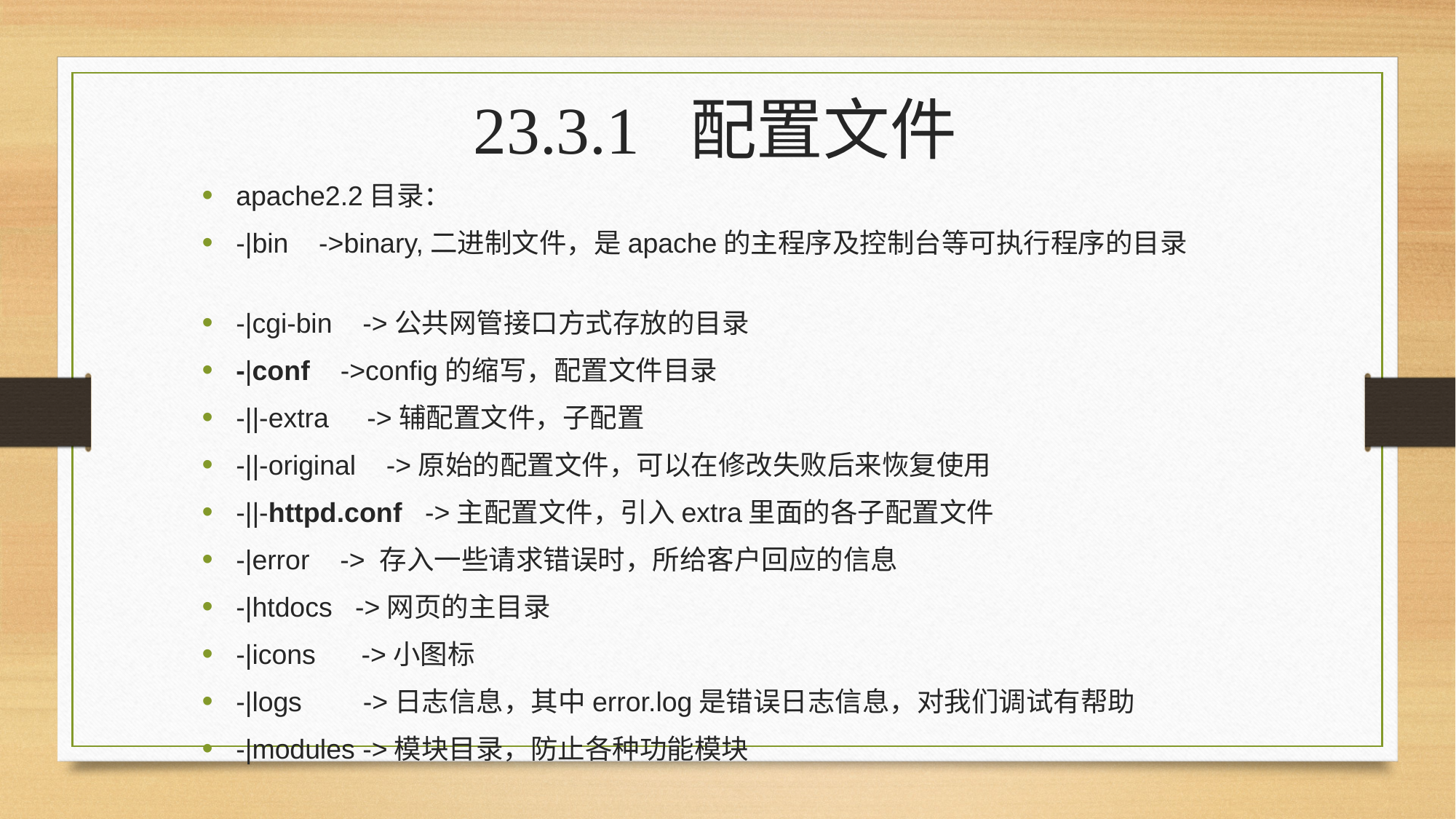

# 23.3.1  配置文件
apache2.2目录：
-|bin    ->binary,二进制文件，是apache的主程序及控制台等可执行程序的目录
-|cgi-bin    ->公共网管接口方式存放的目录
-|conf    ->config的缩写，配置文件目录
-||-extra     ->辅配置文件，子配置
-||-original    ->原始的配置文件，可以在修改失败后来恢复使用
-||-httpd.conf   ->主配置文件，引入extra里面的各子配置文件
-|error    -> 存入一些请求错误时，所给客户回应的信息
-|htdocs   ->网页的主目录
-|icons      ->小图标
-|logs        ->日志信息，其中error.log是错误日志信息，对我们调试有帮助
-|modules ->模块目录，防止各种功能模块